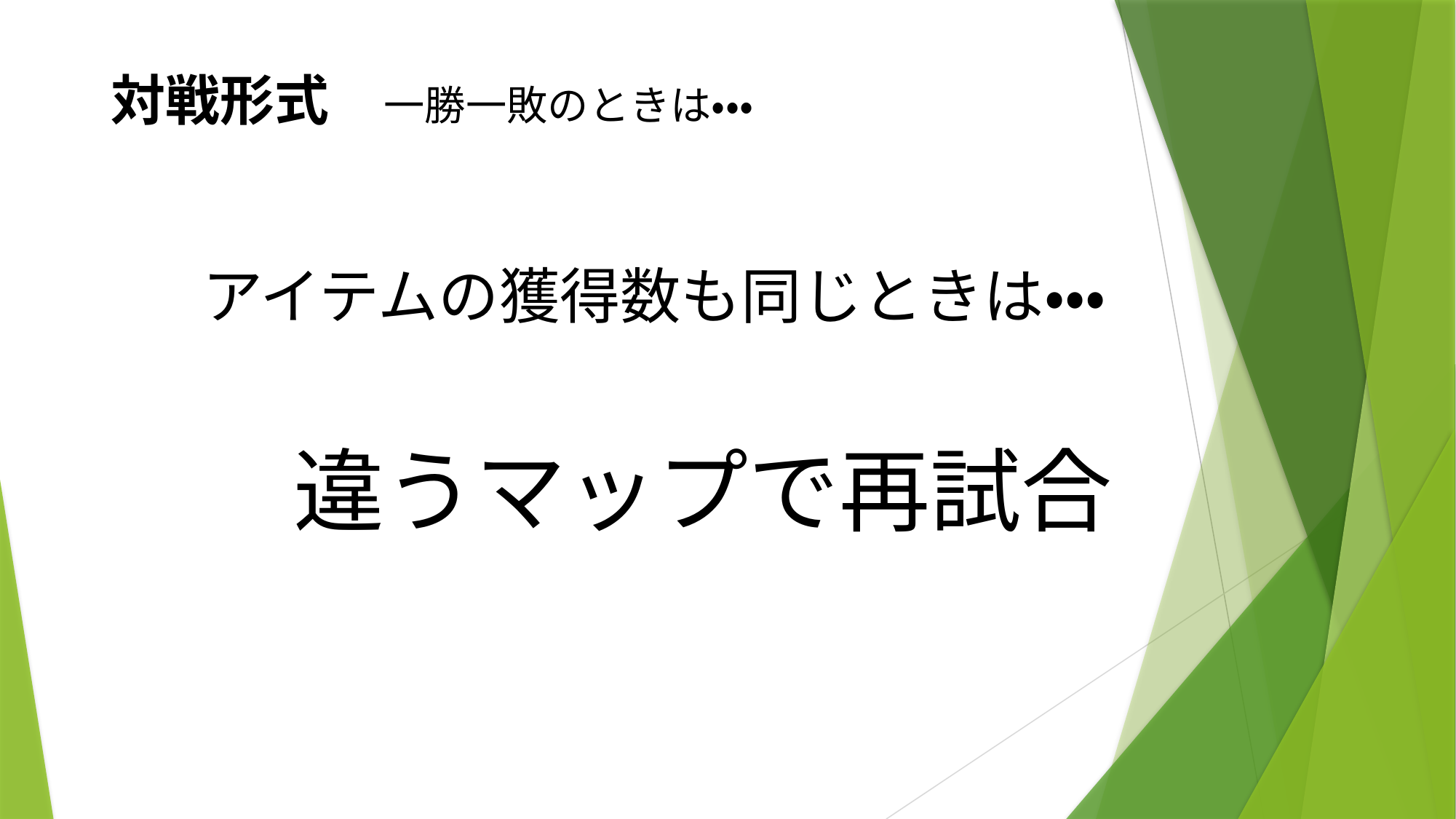

# 対戦形式　一勝一敗のときは・・・
アイテムの獲得数も同じときは・・・

　違うマップで再試合